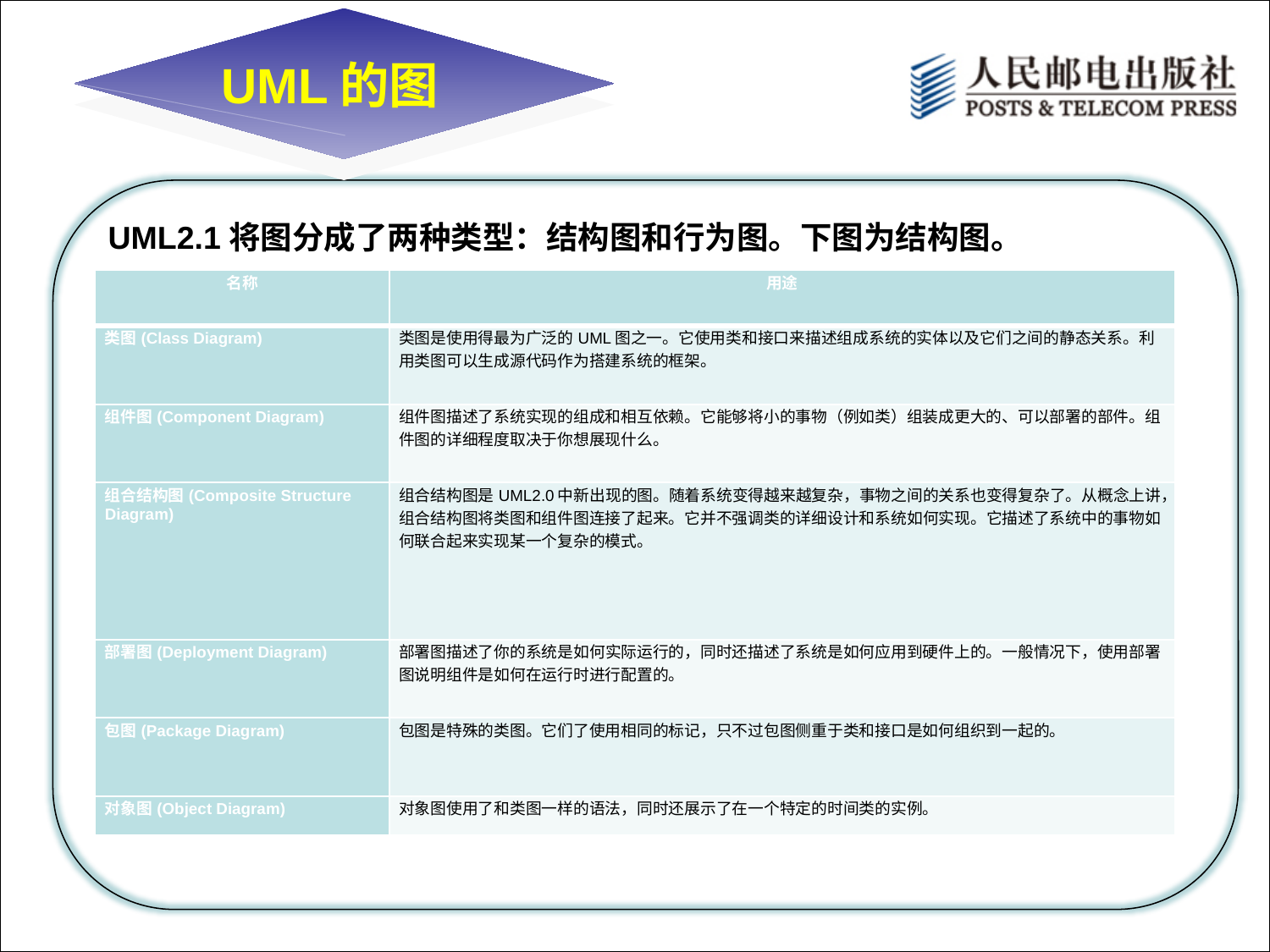

UML的图

  UML2.1将图分成了两种类型：结构图和行为图。下图为结构图。
| 名称 | 用途 |
| --- | --- |
| 类图(Class Diagram) | 类图是使用得最为广泛的UML图之一。它使用类和接口来描述组成系统的实体以及它们之间的静态关系。利用类图可以生成源代码作为搭建系统的框架。 |
| 组件图(Component Diagram) | 组件图描述了系统实现的组成和相互依赖。它能够将小的事物（例如类）组装成更大的、可以部署的部件。组件图的详细程度取决于你想展现什么。 |
| 组合结构图(Composite Structure Diagram) | 组合结构图是UML2.0中新出现的图。随着系统变得越来越复杂，事物之间的关系也变得复杂了。从概念上讲，组合结构图将类图和组件图连接了起来。它并不强调类的详细设计和系统如何实现。它描述了系统中的事物如何联合起来实现某一个复杂的模式。 |
| 部署图(Deployment Diagram) | 部署图描述了你的系统是如何实际运行的，同时还描述了系统是如何应用到硬件上的。一般情况下，使用部署图说明组件是如何在运行时进行配置的。 |
| 包图(Package Diagram) | 包图是特殊的类图。它们了使用相同的标记，只不过包图侧重于类和接口是如何组织到一起的。 |
| 对象图(Object Diagram) | 对象图使用了和类图一样的语法，同时还展示了在一个特定的时间类的实例。 |